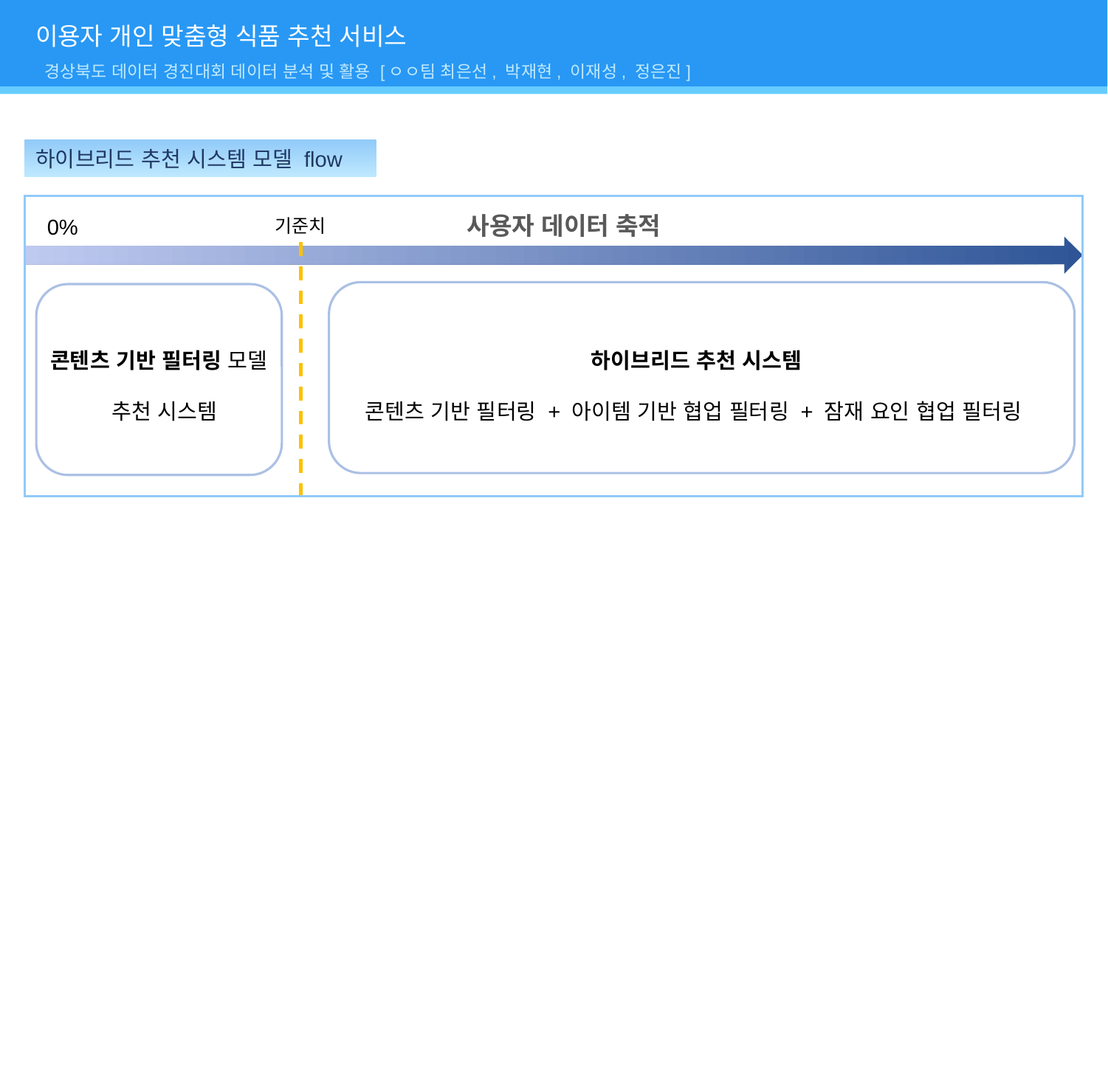

이용자 개인 맞춤형 식품 추천 서비스
 경상북도 데이터 경진대회 데이터 분석 및 활용 [ㅇㅇ팀 최은선, 박재현, 이재성, 정은진]
하이브리드 추천 시스템 모델 flow

0%                                                               사용자 데이터 축적                                                       100%
기준치

콘텐츠 기반 필터링 모델
 추천 시스템
하이브리드 추천 시스템
콘텐츠 기반 필터링 + 아이템 기반 협업 필터링 + 잠재 요인 협업 필터링